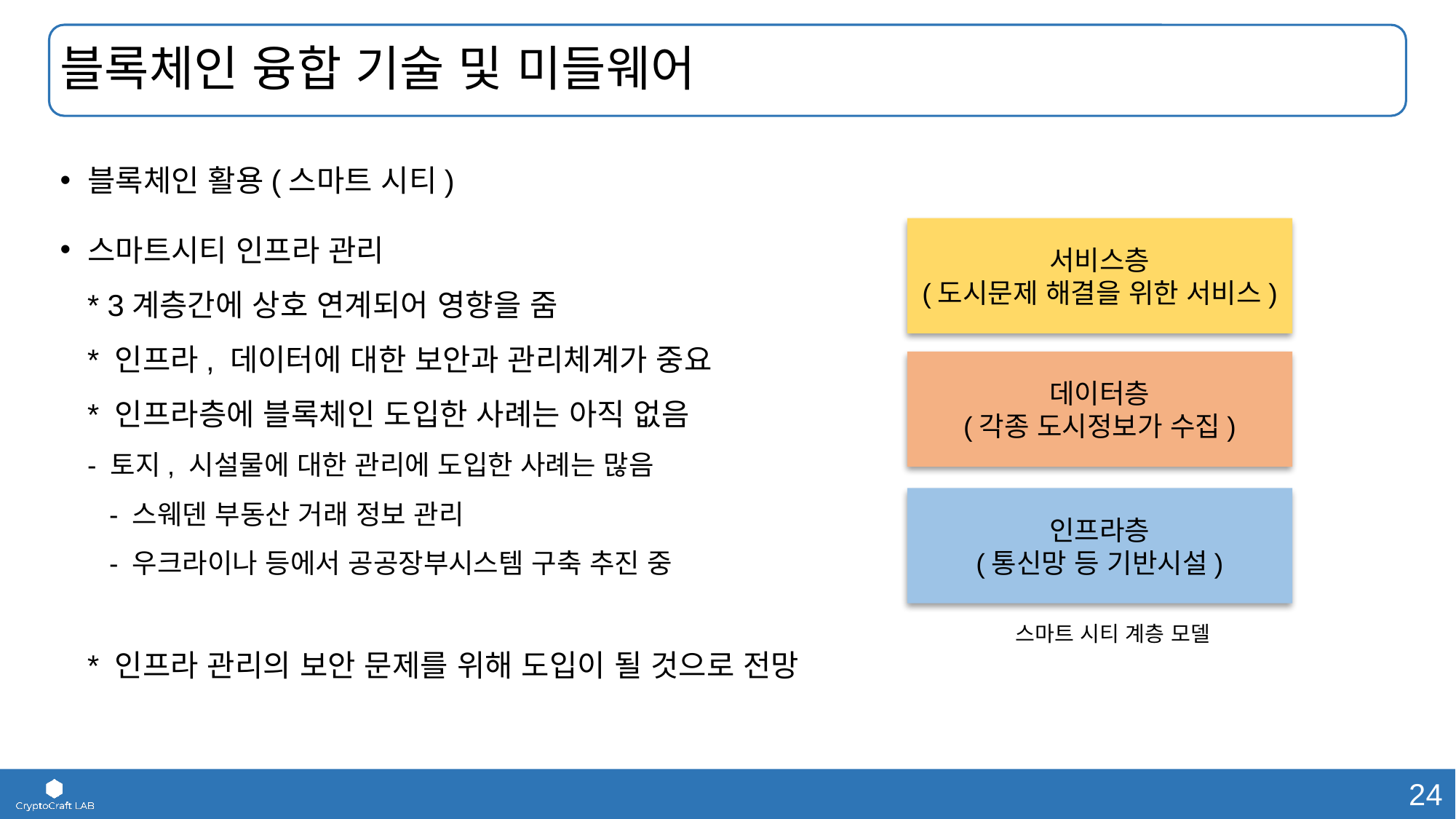

# 블록체인 융합 기술 및 미들웨어
블록체인 활용(스마트 시티)
스마트시티 인프라 관리
* 3계층간에 상호 연계되어 영향을 줌
* 인프라, 데이터에 대한 보안과 관리체계가 중요
* 인프라층에 블록체인 도입한 사례는 아직 없음
- 토지, 시설물에 대한 관리에 도입한 사례는 많음
  - 스웨덴 부동산 거래 정보 관리
  - 우크라이나 등에서 공공장부시스템 구축 추진 중
* 인프라 관리의 보안 문제를 위해 도입이 될 것으로 전망
서비스층
(도시문제 해결을 위한 서비스)
데이터층
(각종 도시정보가 수집)
인프라층
(통신망 등 기반시설)
스마트 시티 계층 모델